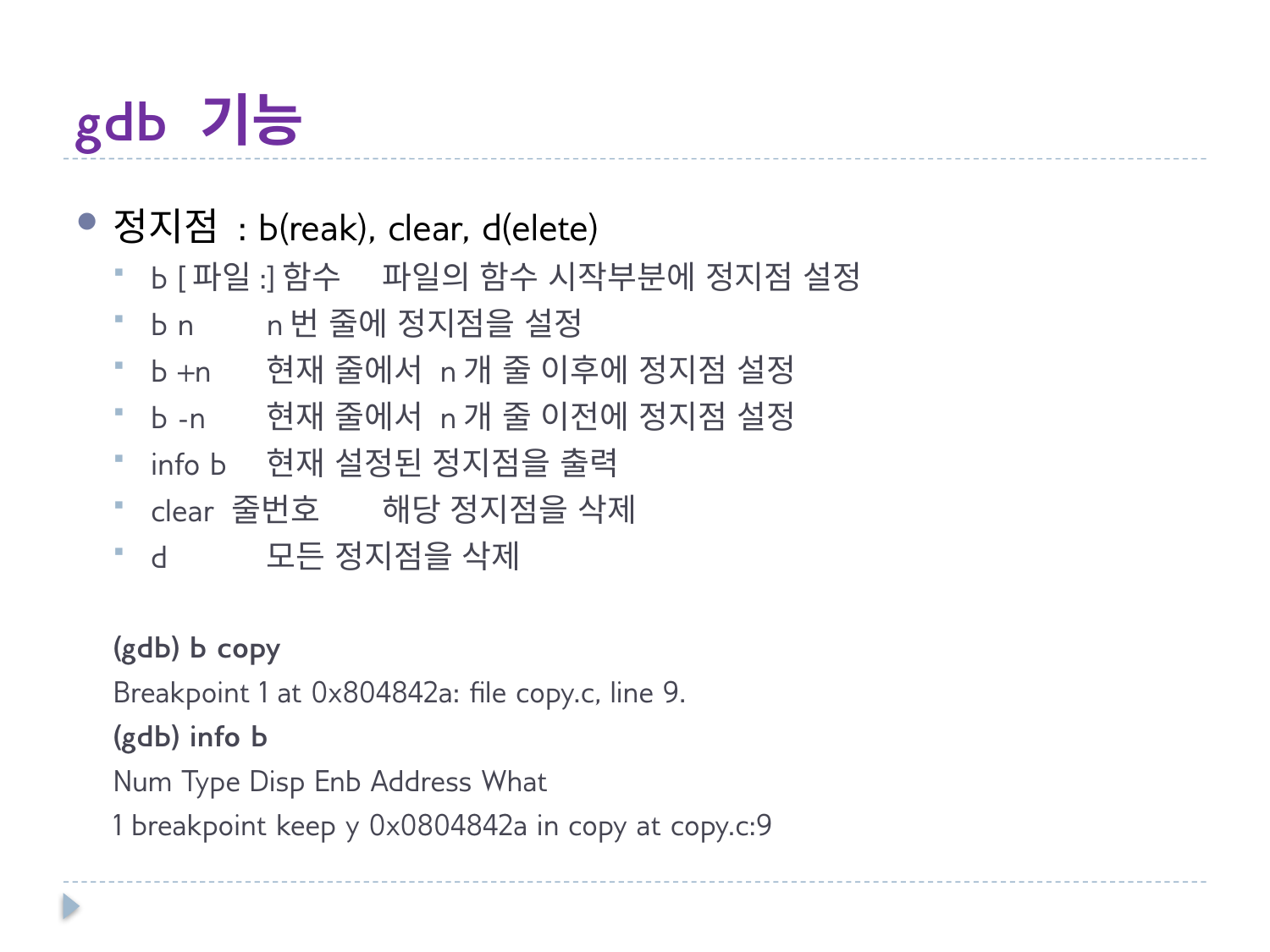

# gdb 기능
정지점 : b(reak), clear, d(elete)
b [파일:]함수 	파일의 함수 시작부분에 정지점 설정
b n 		n번 줄에 정지점을 설정
b +n 		현재 줄에서 n개 줄 이후에 정지점 설정
b -n 		현재 줄에서 n개 줄 이전에 정지점 설정
info b		현재 설정된 정지점을 출력
clear 줄번호	해당 정지점을 삭제
d 			모든 정지점을 삭제

(gdb) b copy
Breakpoint 1 at 0x804842a: file copy.c, line 9.
(gdb) info b
Num Type Disp Enb Address What
1 breakpoint keep y 0x0804842a in copy at copy.c:9